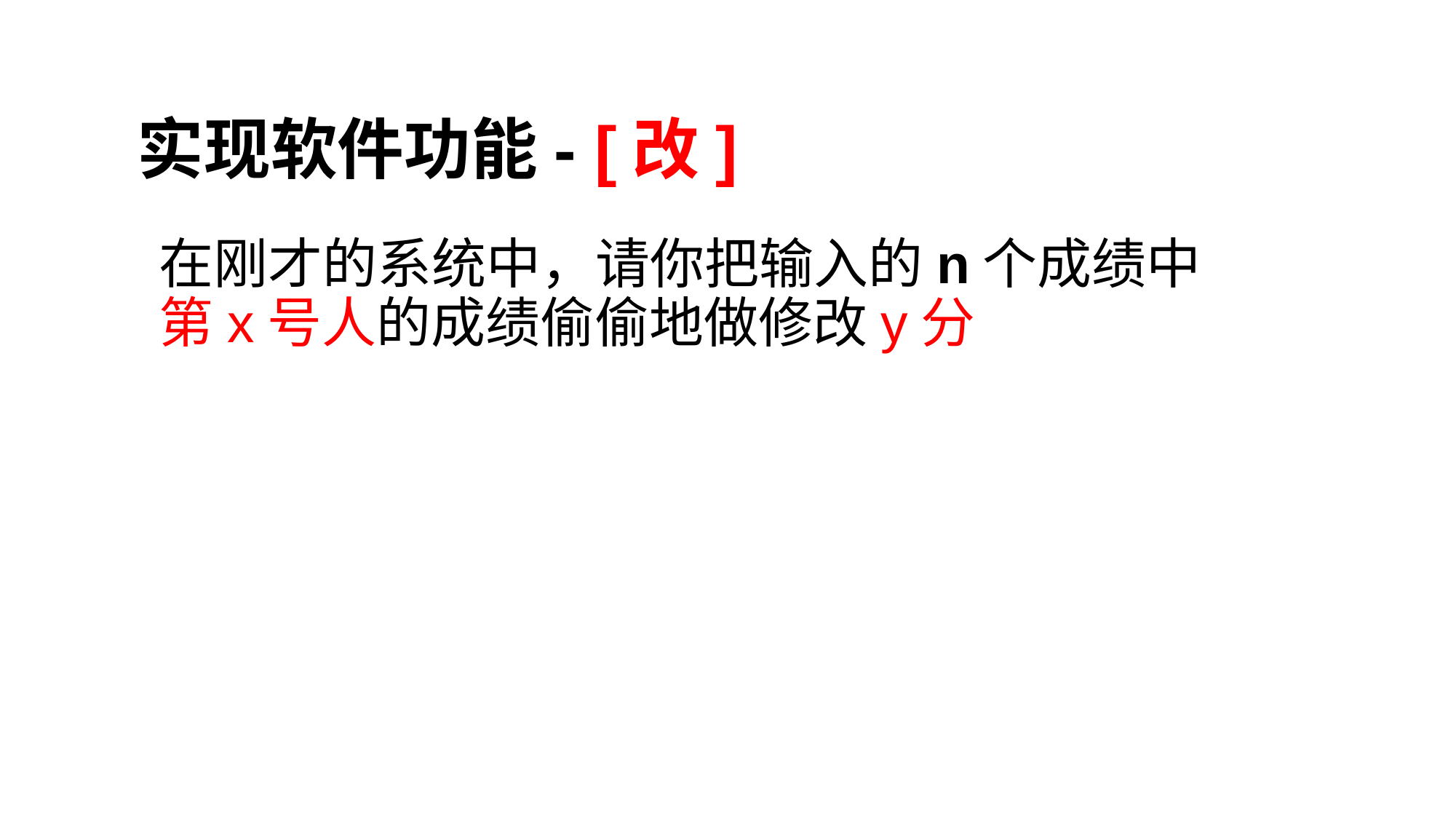

# 实现软件功能- [改]
在刚才的系统中，请你把输入的n个成绩中第x号人的成绩偷偷地做修改y分